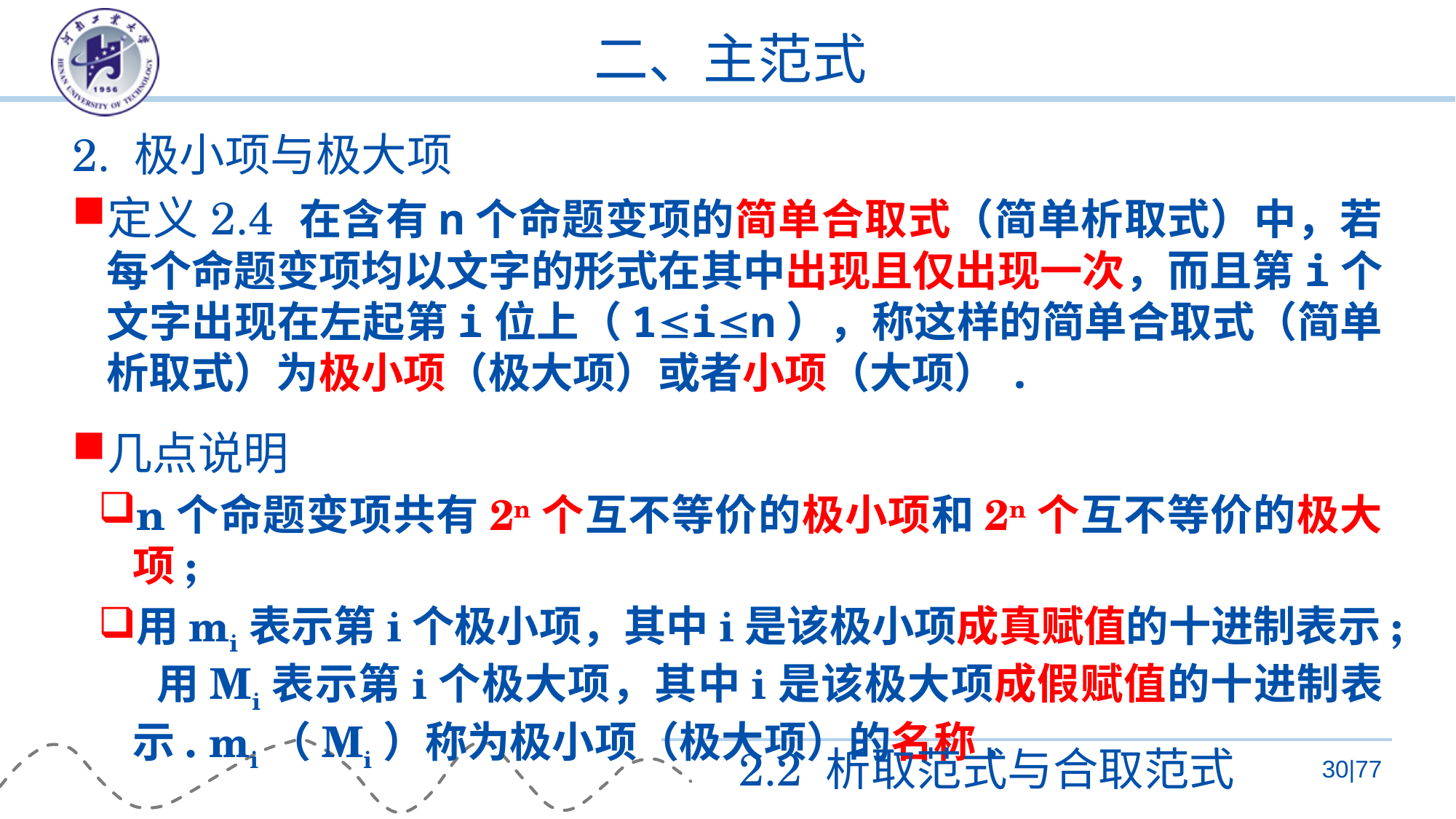

# 二、主范式
2. 极小项与极大项
定义2.4 在含有n个命题变项的简单合取式（简单析取式）中，若每个命题变项均以文字的形式在其中出现且仅出现一次，而且第i个文字出现在左起第i位上（1≤i≤n），称这样的简单合取式（简单析取式）为极小项（极大项）或者小项（大项）.
几点说明
n个命题变项共有2n个互不等价的极小项和2n个互不等价的极大项;
用mi表示第i个极小项，其中i是该极小项成真赋值的十进制表示; 用Mi表示第i个极大项，其中i是该极大项成假赋值的十进制表示. mi（Mi）称为极小项（极大项）的名称.
2.2 析取范式与合取范式
30|77